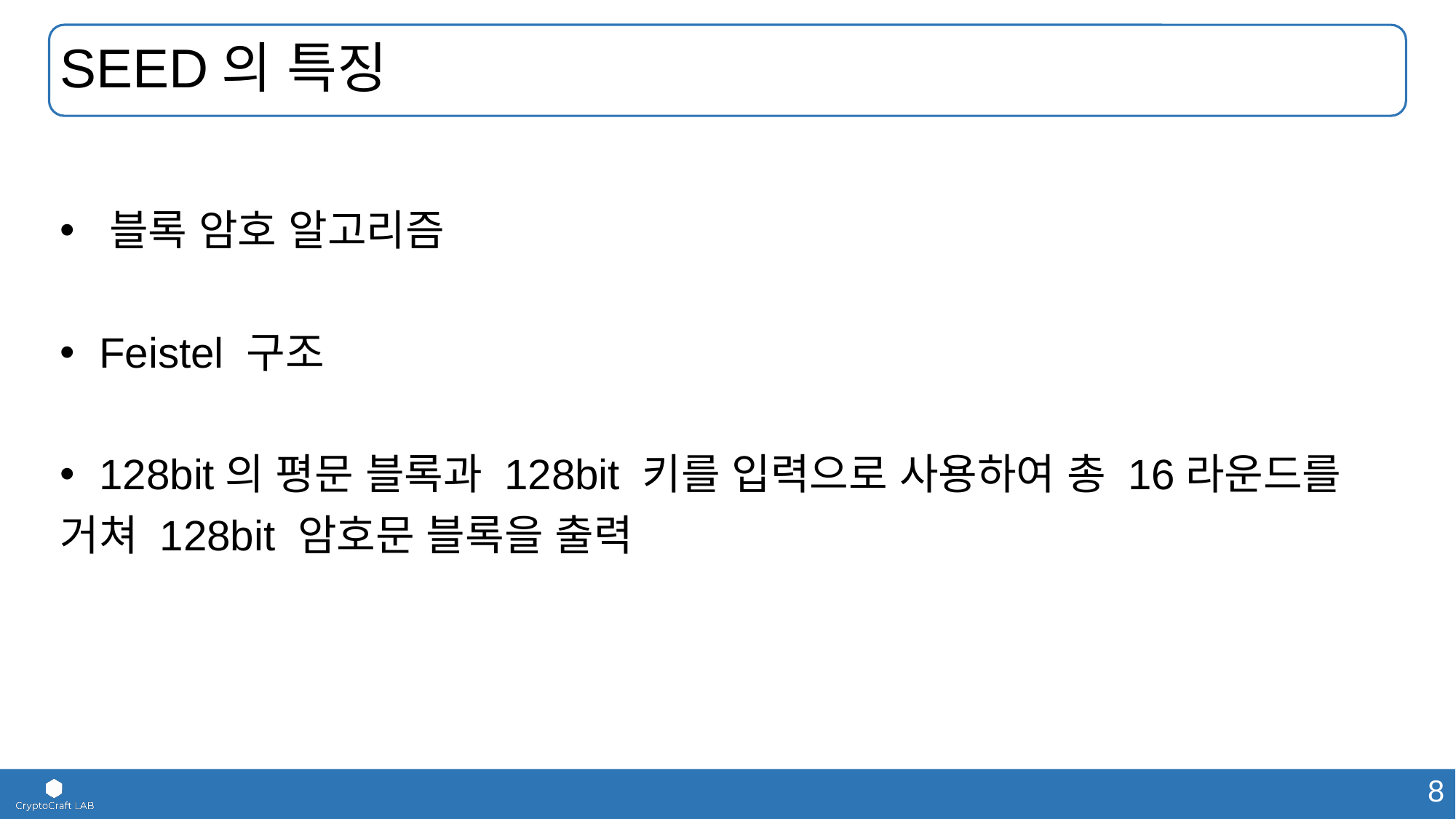

# SEED의 특징

 블록 암호 알고리즘

 Feistel 구조

 128bit의 평문 블록과 128bit 키를 입력으로 사용하여 총 16라운드를
거쳐 128bit 암호문 블록을 출력